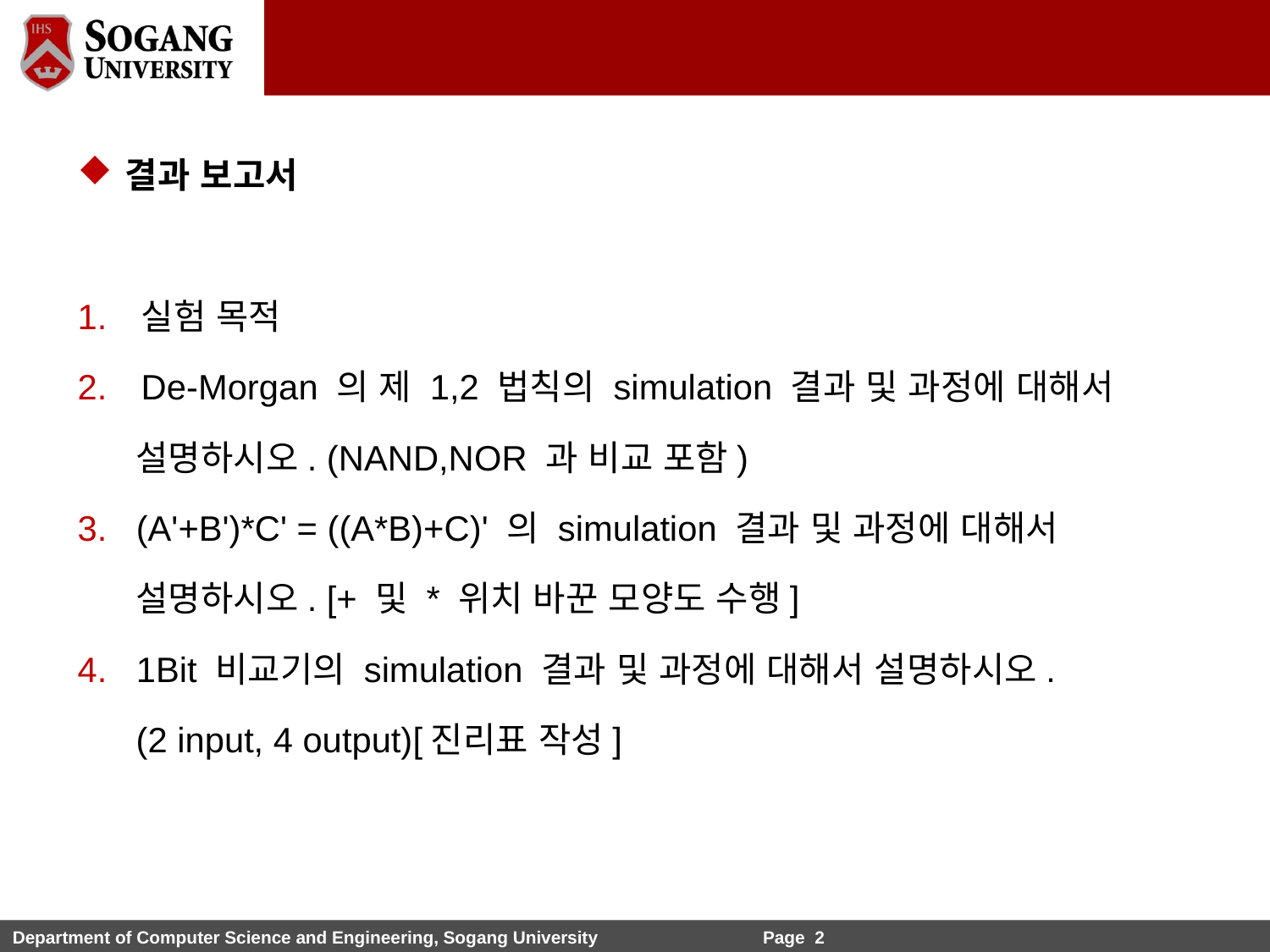

결과 보고서

실험 목적
De-Morgan 의 제 1,2 법칙의 simulation 결과 및 과정에 대해서
     설명하시오. (NAND,NOR 과 비교 포함)
3.   (A'+B')*C' = ((A*B)+C)' 의 simulation 결과 및 과정에 대해서
     설명하시오. [+ 및 * 위치 바꾼 모양도 수행]
4.   1Bit 비교기의 simulation 결과 및 과정에 대해서 설명하시오.
      (2 input, 4 output)[진리표 작성]